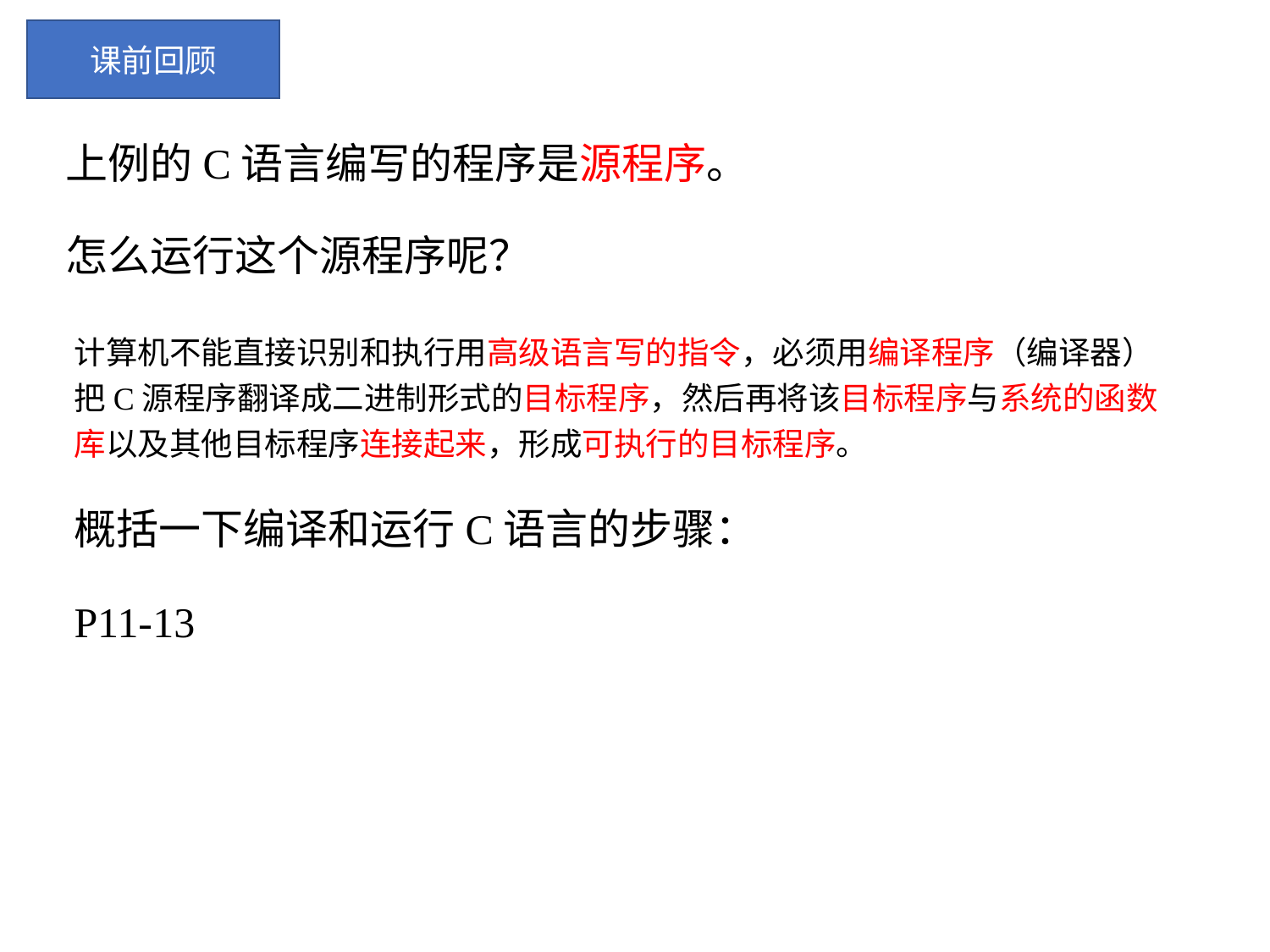

课前回顾
上例的C语言编写的程序是源程序。
怎么运行这个源程序呢？
计算机不能直接识别和执行用高级语言写的指令，必须用编译程序（编译器）把C源程序翻译成二进制形式的目标程序，然后再将该目标程序与系统的函数库以及其他目标程序连接起来，形成可执行的目标程序。
概括一下编译和运行C语言的步骤：
P11-13